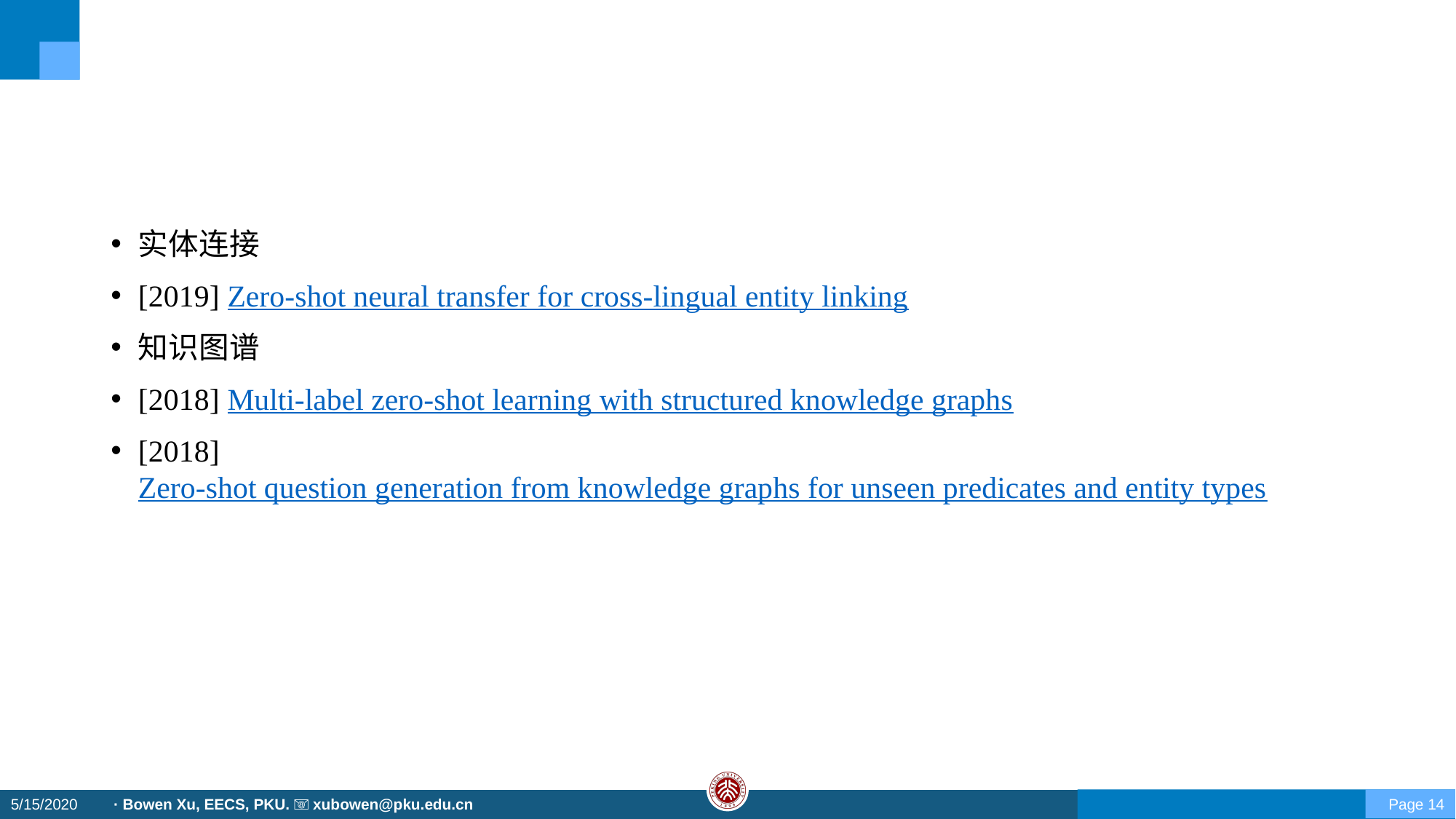

#
实体连接
[2019] Zero-shot neural transfer for cross-lingual entity linking
知识图谱
[2018] Multi-label zero-shot learning with structured knowledge graphs
[2018] Zero-shot question generation from knowledge graphs for unseen predicates and entity types